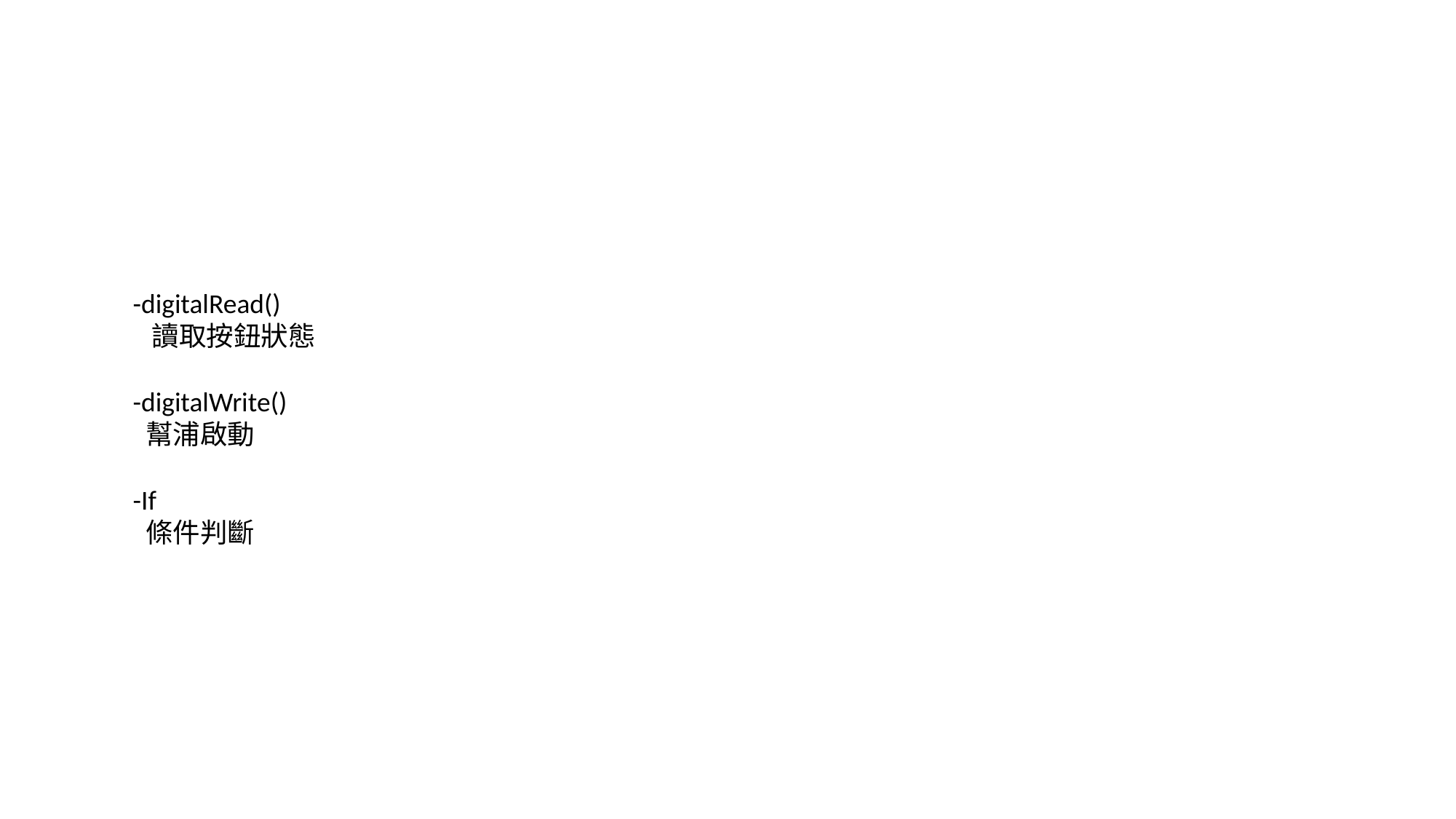

#
-digitalRead()
  讀取按鈕狀態

-digitalWrite()
 幫浦啟動

-If
 條件判斷